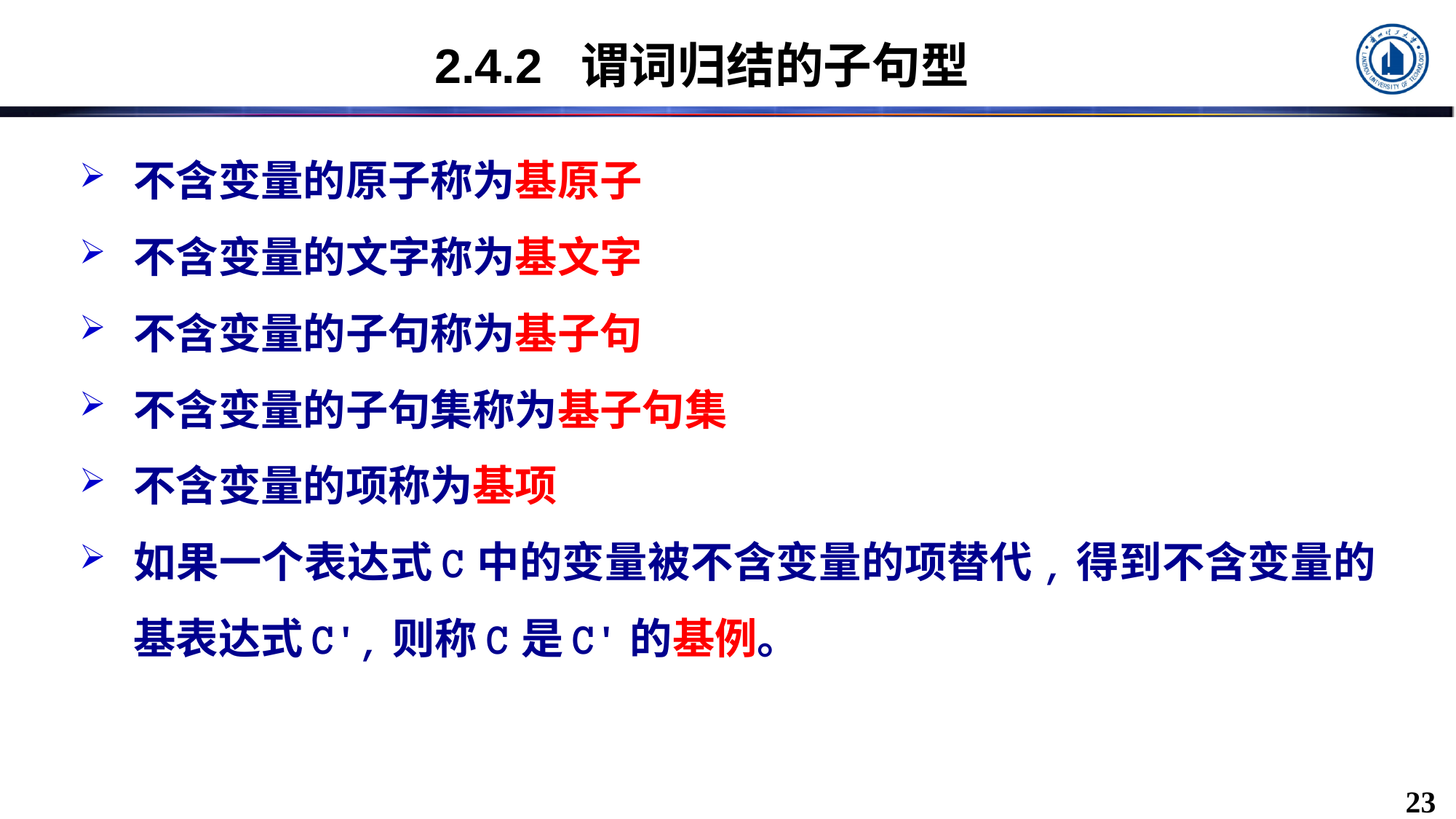

# 2.4.2  谓词归结的子句型
不含变量的原子称为基原子
不含变量的文字称为基文字
不含变量的子句称为基子句
不含变量的子句集称为基子句集
不含变量的项称为基项
如果一个表达式C中的变量被不含变量的项替代,得到不含变量的基表达式C',则称C是C'的基例。

23